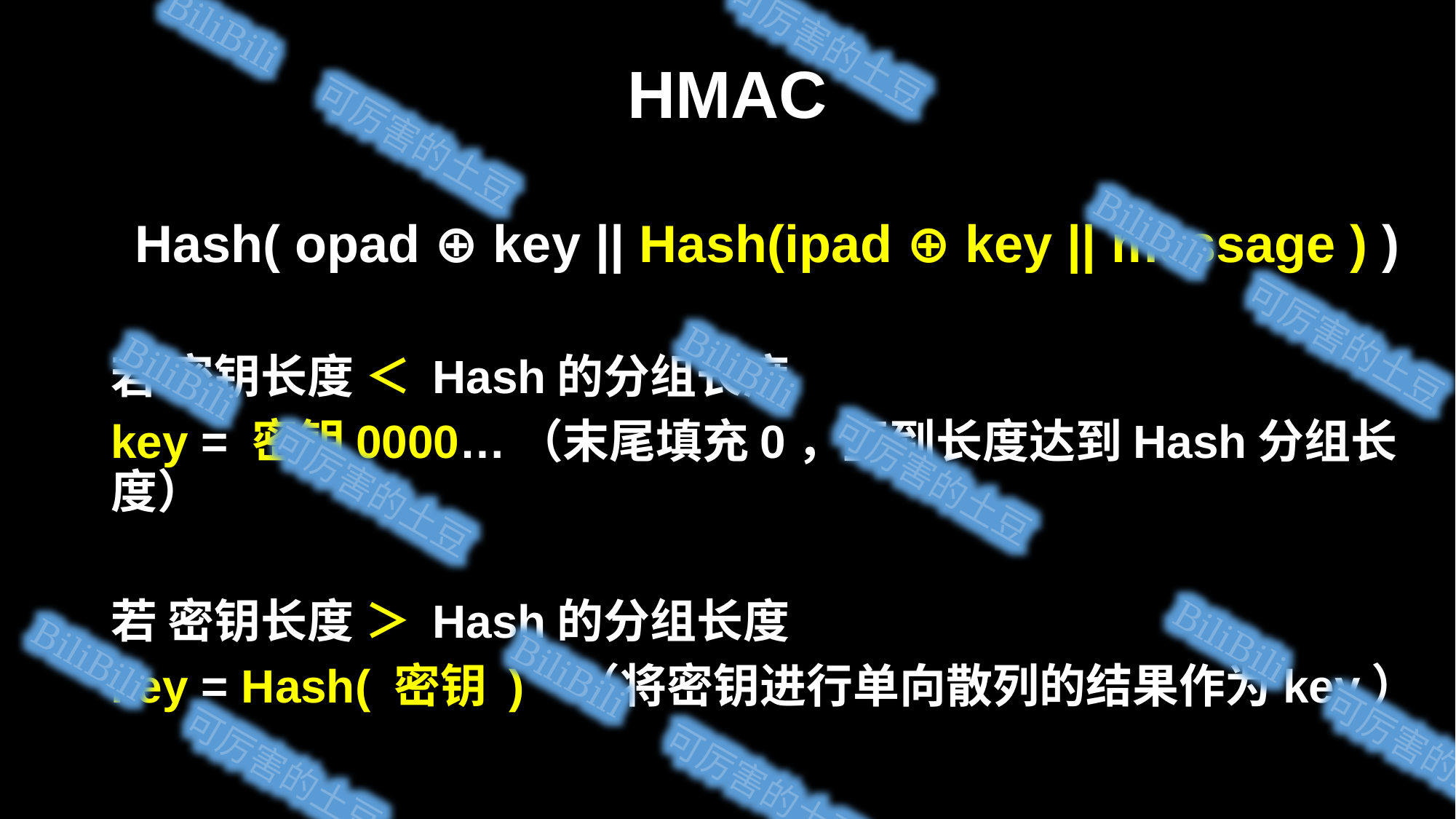

BiliBili    可厉害的土豆
# HMAC
BiliBili    可厉害的土豆
Hash( opad ⊕ key || Hash(ipad ⊕ key || message ) )

若 密钥长度 ＜ Hash的分组长度
key = 密钥0000…（末尾填充0，直到长度达到Hash分组长度）

若 密钥长度 ＞ Hash的分组长度
key = Hash( 密钥 )   （将密钥进行单向散列的结果作为key）

BiliBili    可厉害的土豆
BiliBili    可厉害的土豆
BiliBili    可厉害的土豆
BiliBili    可厉害的土豆
BiliBili    可厉害的土豆
BiliBili    可厉害的土豆